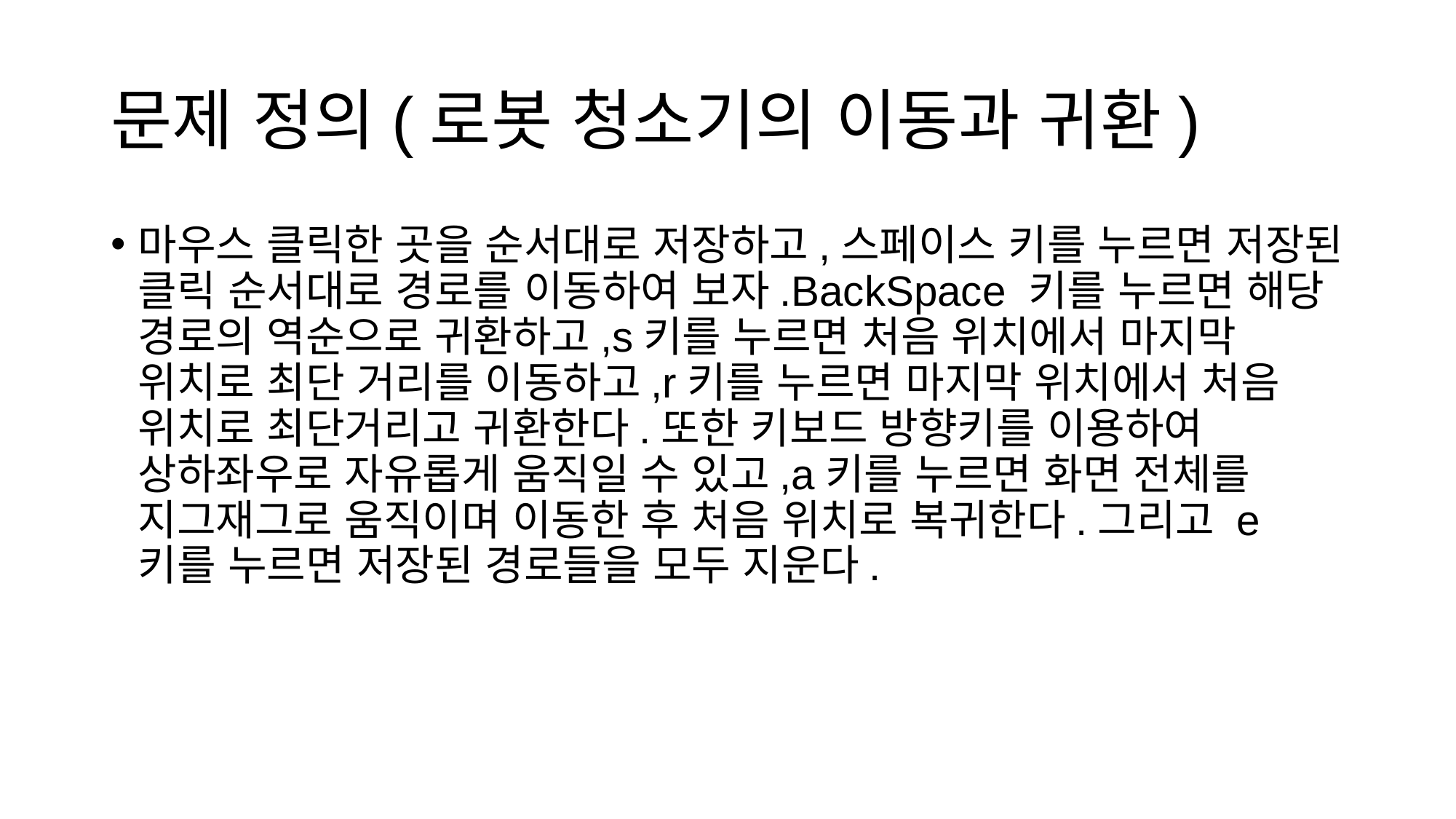

# 문제 정의(로봇 청소기의 이동과 귀환)
마우스 클릭한 곳을 순서대로 저장하고,스페이스 키를 누르면 저장된 클릭 순서대로 경로를 이동하여 보자.BackSpace 키를 누르면 해당 경로의 역순으로 귀환하고,s키를 누르면 처음 위치에서 마지막 위치로 최단 거리를 이동하고,r키를 누르면 마지막 위치에서 처음 위치로 최단거리고 귀환한다.또한 키보드 방향키를 이용하여 상하좌우로 자유롭게 움직일 수 있고,a키를 누르면 화면 전체를 지그재그로 움직이며 이동한 후 처음 위치로 복귀한다.그리고 e키를 누르면 저장된 경로들을 모두 지운다.